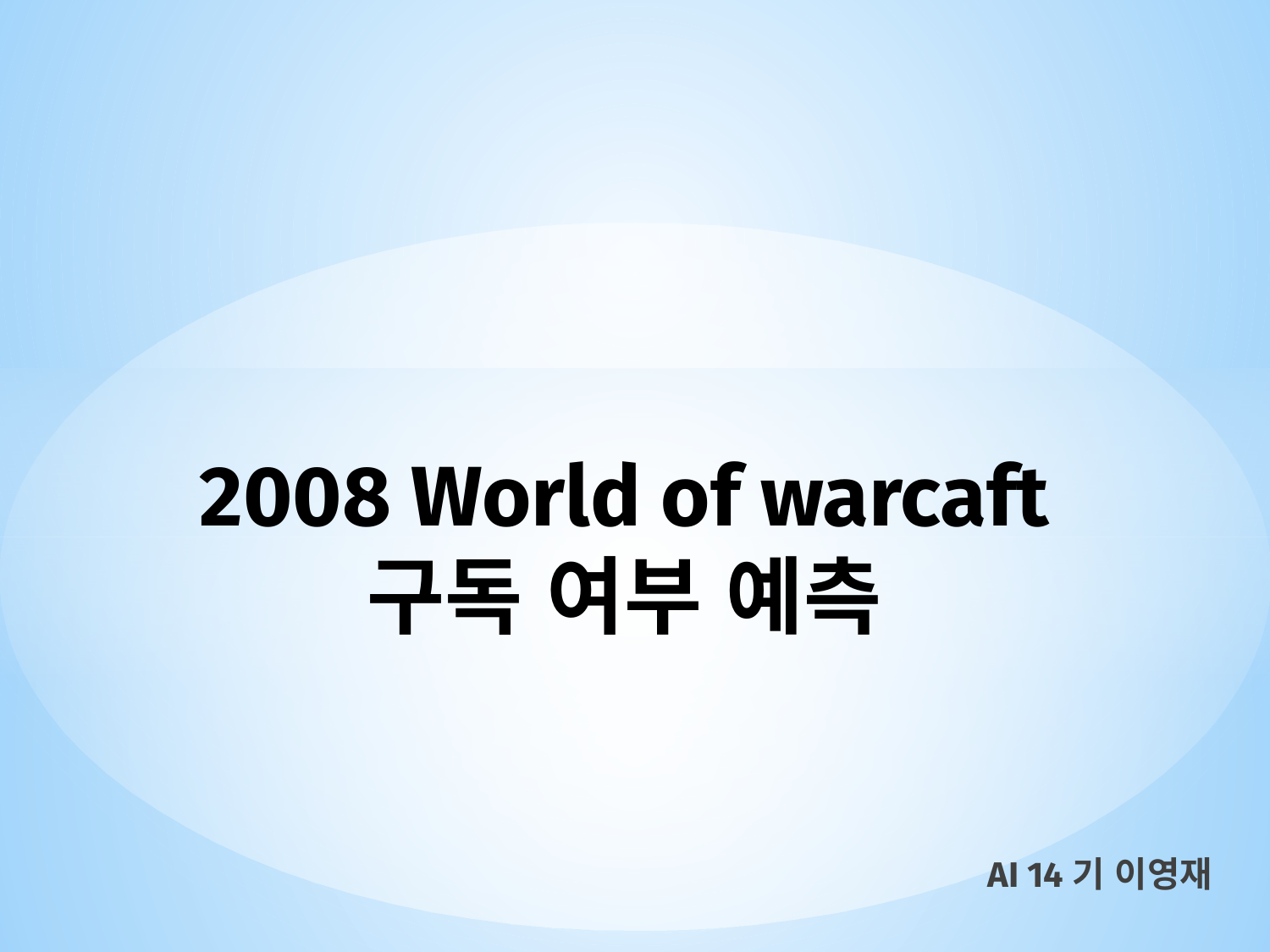

# 2008 World of warcaft 구독 여부 예측
AI 14기 이영재